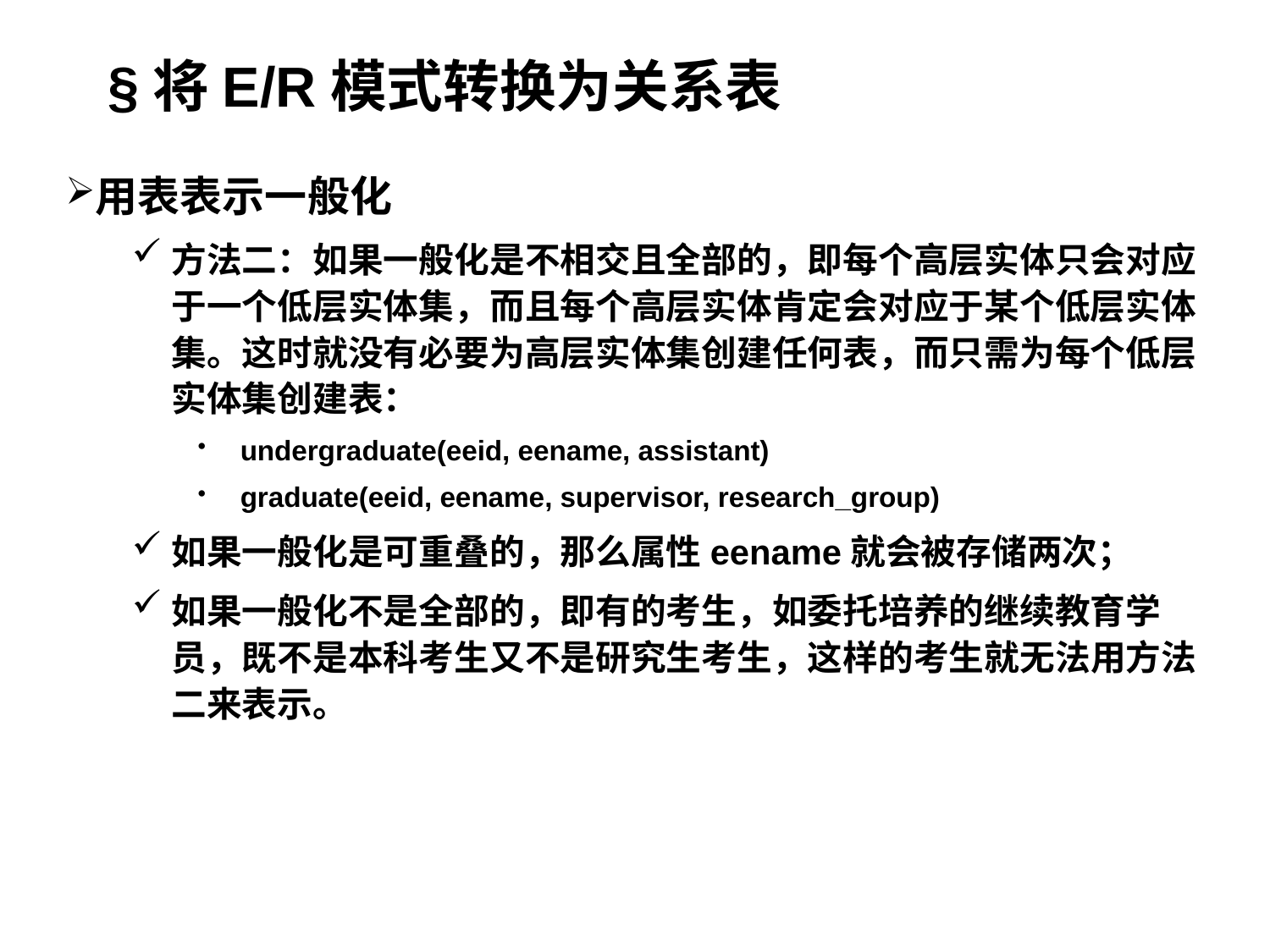

§将E/R模式转换为关系表
用表表示一般化
方法二：如果一般化是不相交且全部的，即每个高层实体只会对应于一个低层实体集，而且每个高层实体肯定会对应于某个低层实体集。这时就没有必要为高层实体集创建任何表，而只需为每个低层实体集创建表：
undergraduate(eeid, eename, assistant)
graduate(eeid, eename, supervisor, research_group)
如果一般化是可重叠的，那么属性eename就会被存储两次；
如果一般化不是全部的，即有的考生，如委托培养的继续教育学员，既不是本科考生又不是研究生考生，这样的考生就无法用方法二来表示。